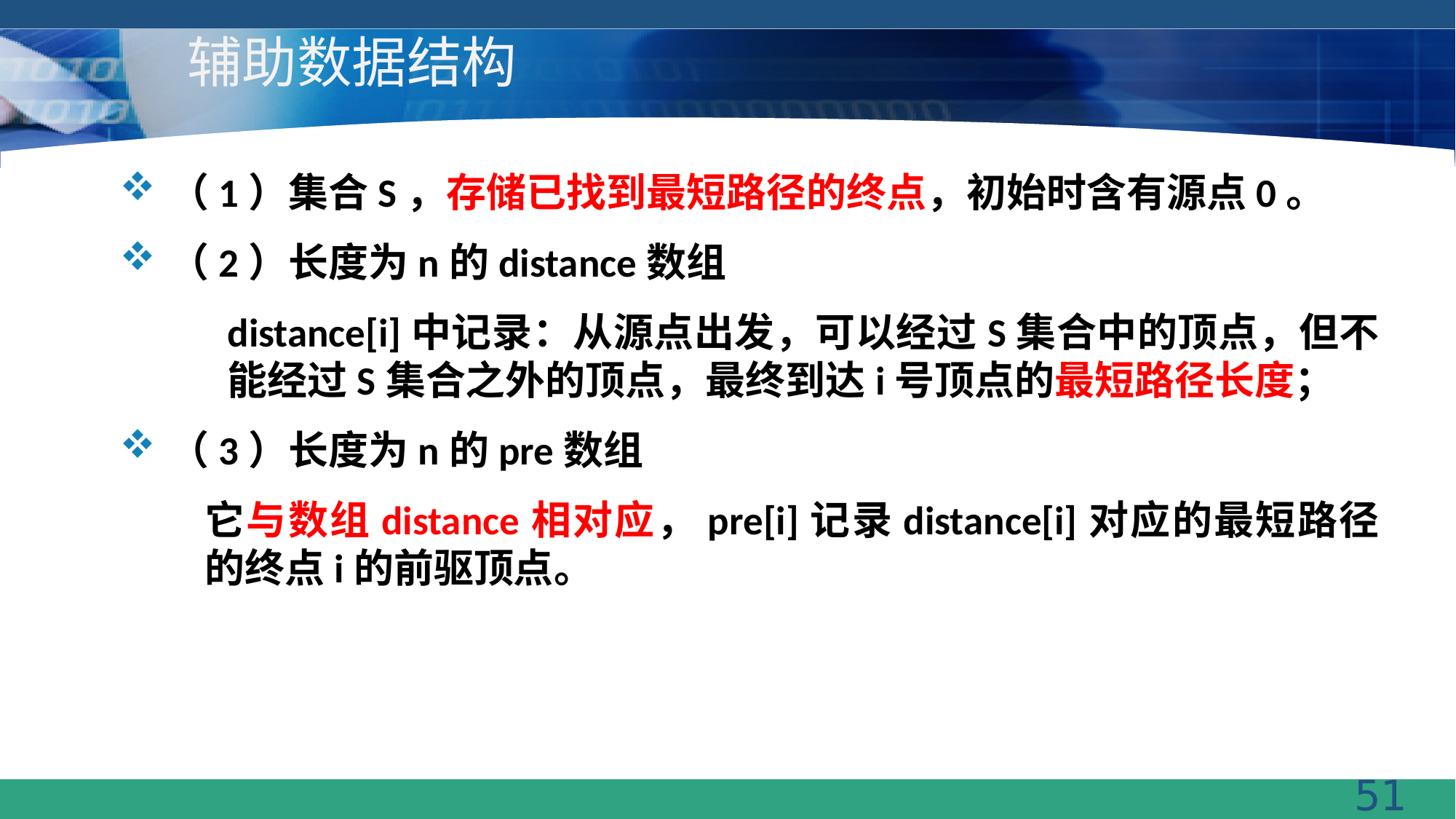

# 辅助数据结构
（1）集合S，存储已找到最短路径的终点，初始时含有源点0。
（2）长度为n的distance数组
distance[i]中记录：从源点出发，可以经过S集合中的顶点，但不能经过S集合之外的顶点，最终到达i号顶点的最短路径长度；
（3）长度为n的pre数组
它与数组distance相对应，pre[i]记录distance[i]对应的最短路径的终点i的前驱顶点。